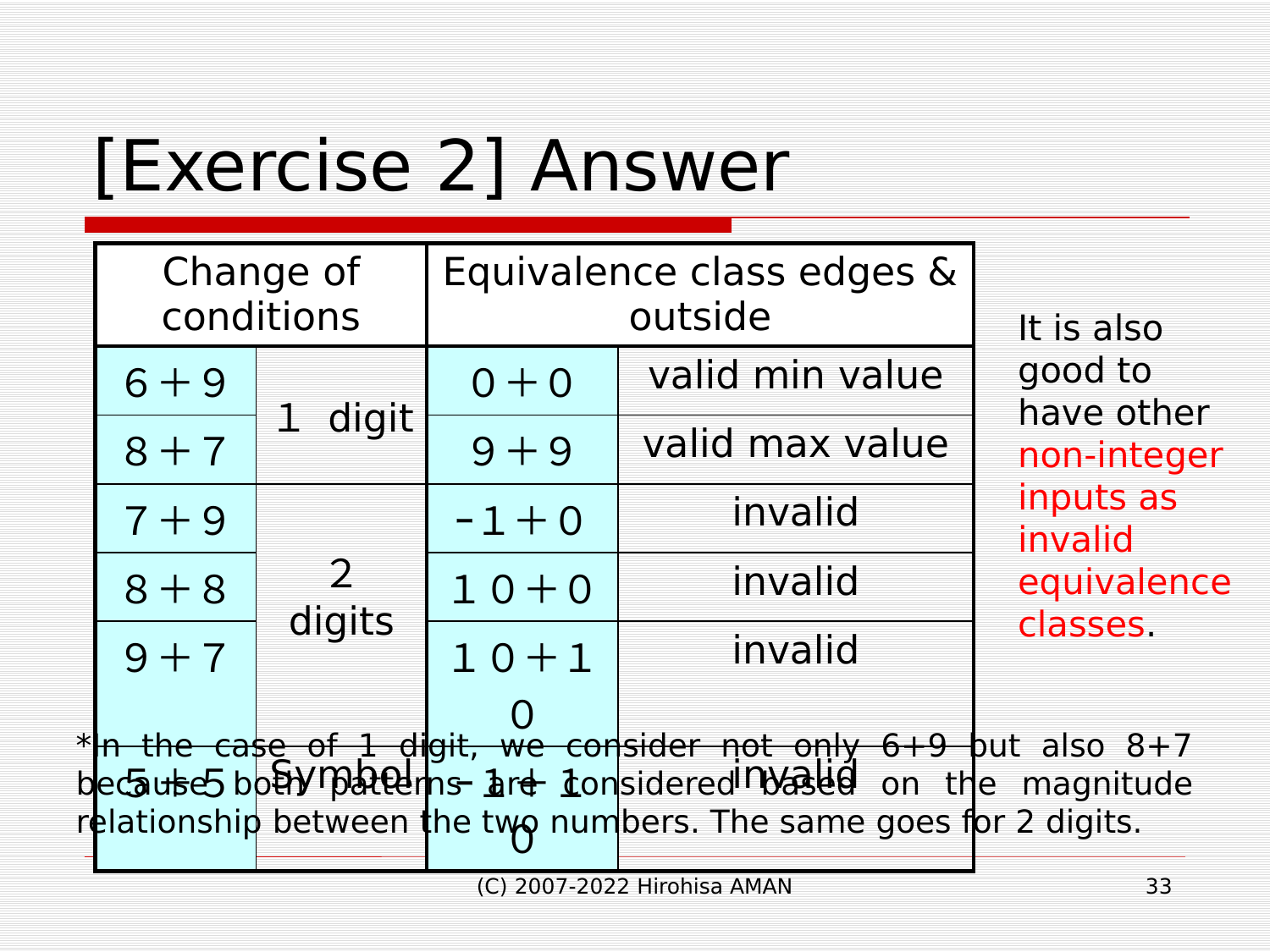

# [Exercise 2] Answer
| Change of conditions |  | Equivalence class edges & outside |  |
| --- | --- | --- | --- |
| ６＋９ | １ digit | ０＋０ | valid min value |
| ８＋７ |  | ９＋９ | valid max value |
| ７＋９ | ２ digits | ｰ１＋０ | invalid |
| ８＋８ |  | １０＋０ | invalid |
| ９＋７ |  | １０＋１０ | invalid |
| ５＋５ | Symbol | ｰ１＋１０ | invalid |
It is also good to have other non-integer inputs as invalid equivalence classes.
*In the case of 1 digit, we consider not only 6+9 but also 8+7 because both patterns are considered based on the magnitude relationship between the two numbers. The same goes for 2 digits.
(C) 2007-2022 Hirohisa AMAN
33